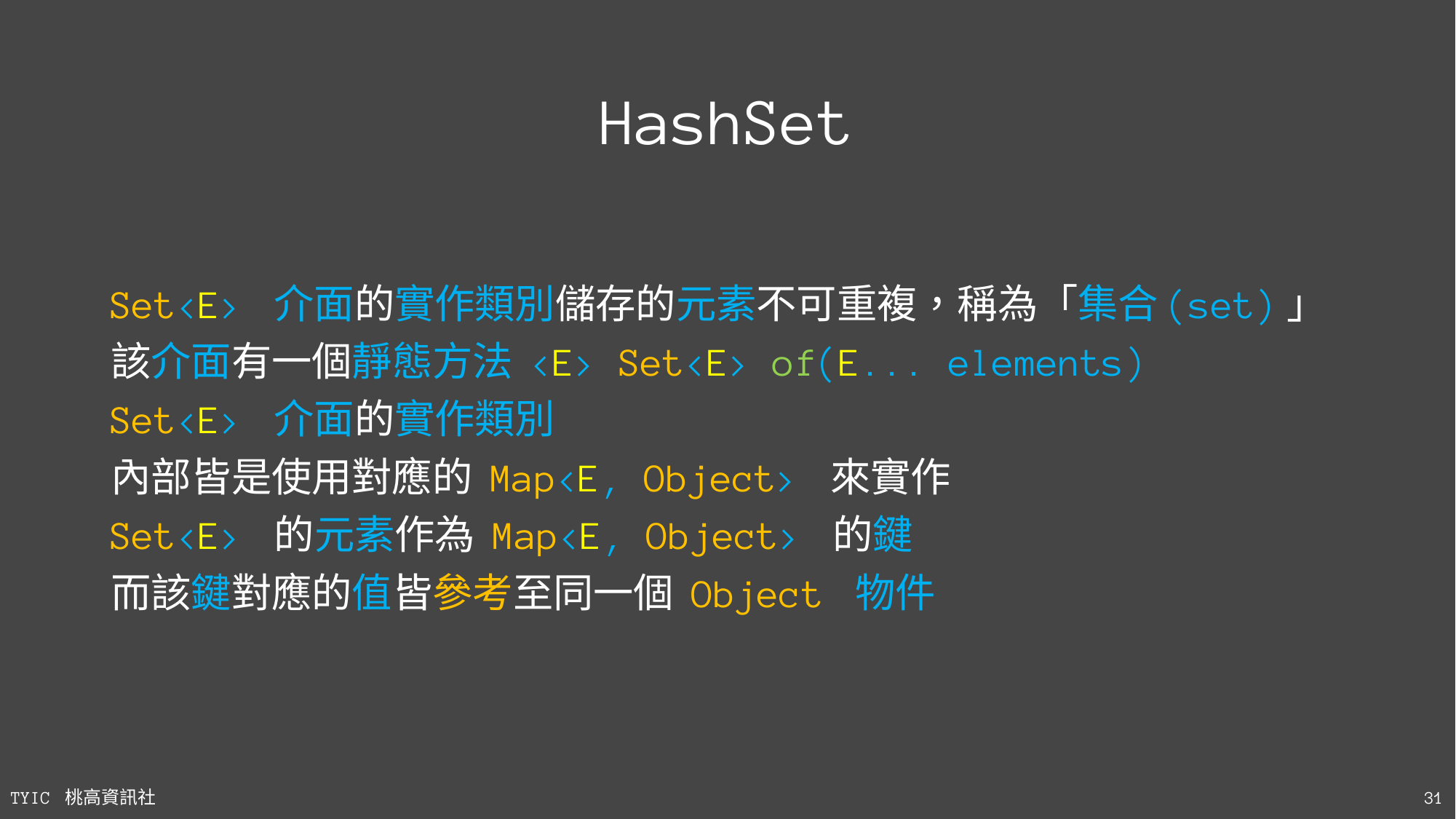

# HashSet
Set<E> 介面的實作類別儲存的元素不可重複，稱為「集合(set)」
該介面有一個靜態方法 <E> Set<E> of(E... elements)
Set<E> 介面的實作類別
內部皆是使用對應的 Map<E, Object> 來實作
Set<E> 的元素作為 Map<E, Object> 的鍵
而該鍵對應的值皆參考至同一個 Object 物件